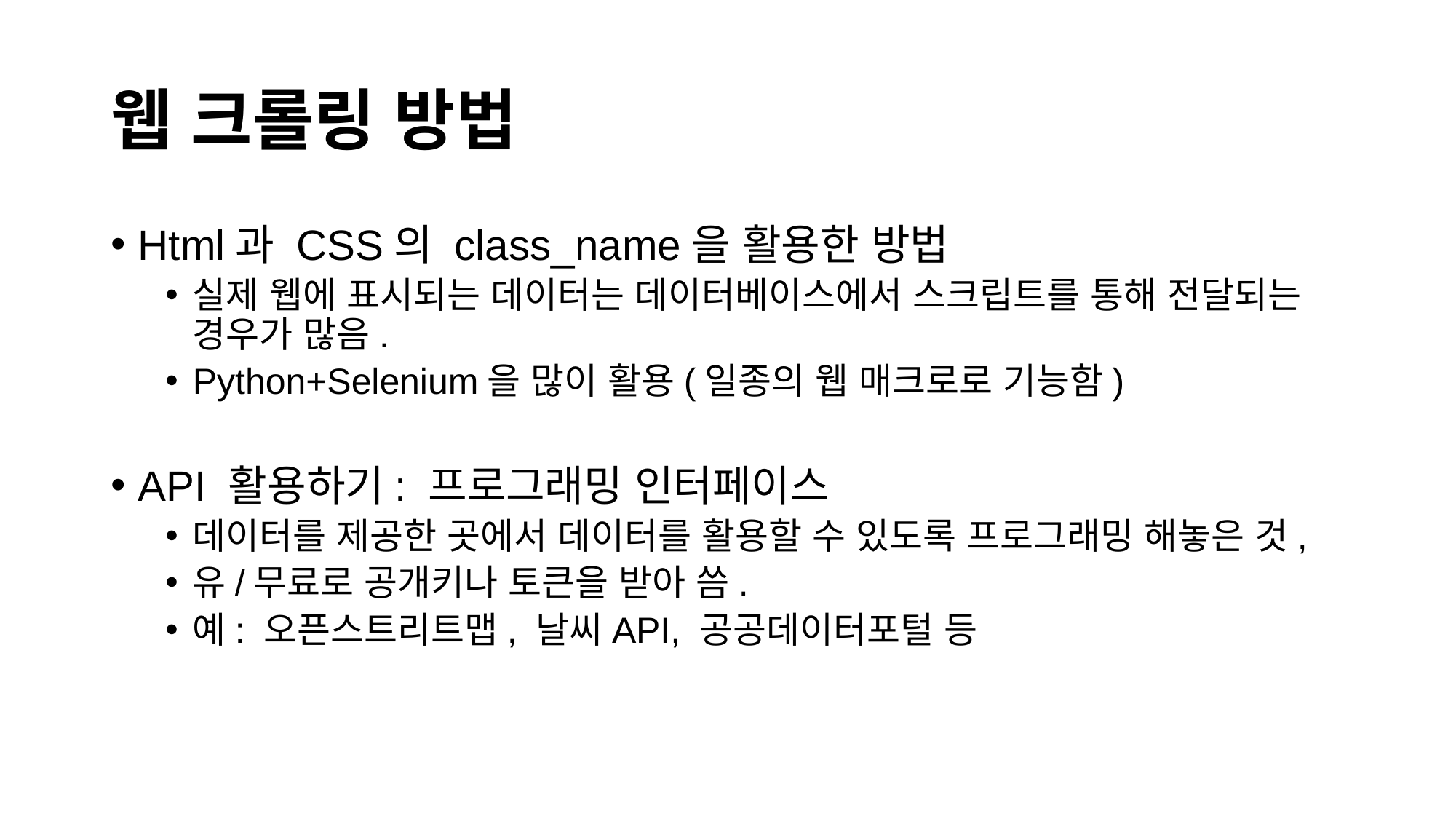

# 웹 크롤링 방법
Html과 CSS의 class_name을 활용한 방법
실제 웹에 표시되는 데이터는 데이터베이스에서 스크립트를 통해 전달되는 경우가 많음.
Python+Selenium을 많이 활용(일종의 웹 매크로로 기능함)

API 활용하기: 프로그래밍 인터페이스
데이터를 제공한 곳에서 데이터를 활용할 수 있도록 프로그래밍 해놓은 것,
유/무료로 공개키나 토큰을 받아 씀.
예: 오픈스트리트맵, 날씨API, 공공데이터포털 등